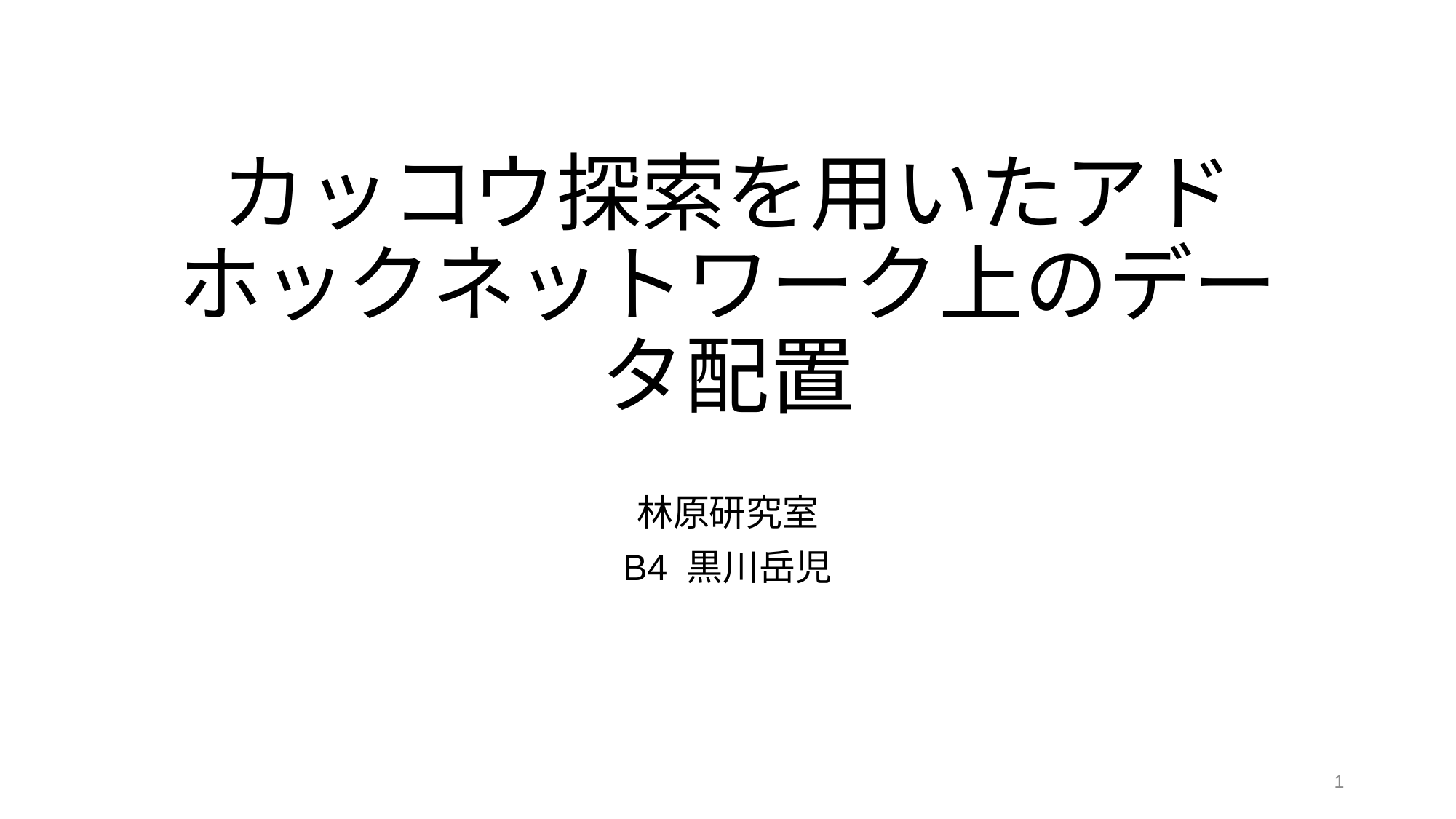

# カッコウ探索を用いたアドホックネットワーク上のデータ配置

林原研究室
B4 黒川岳児
1